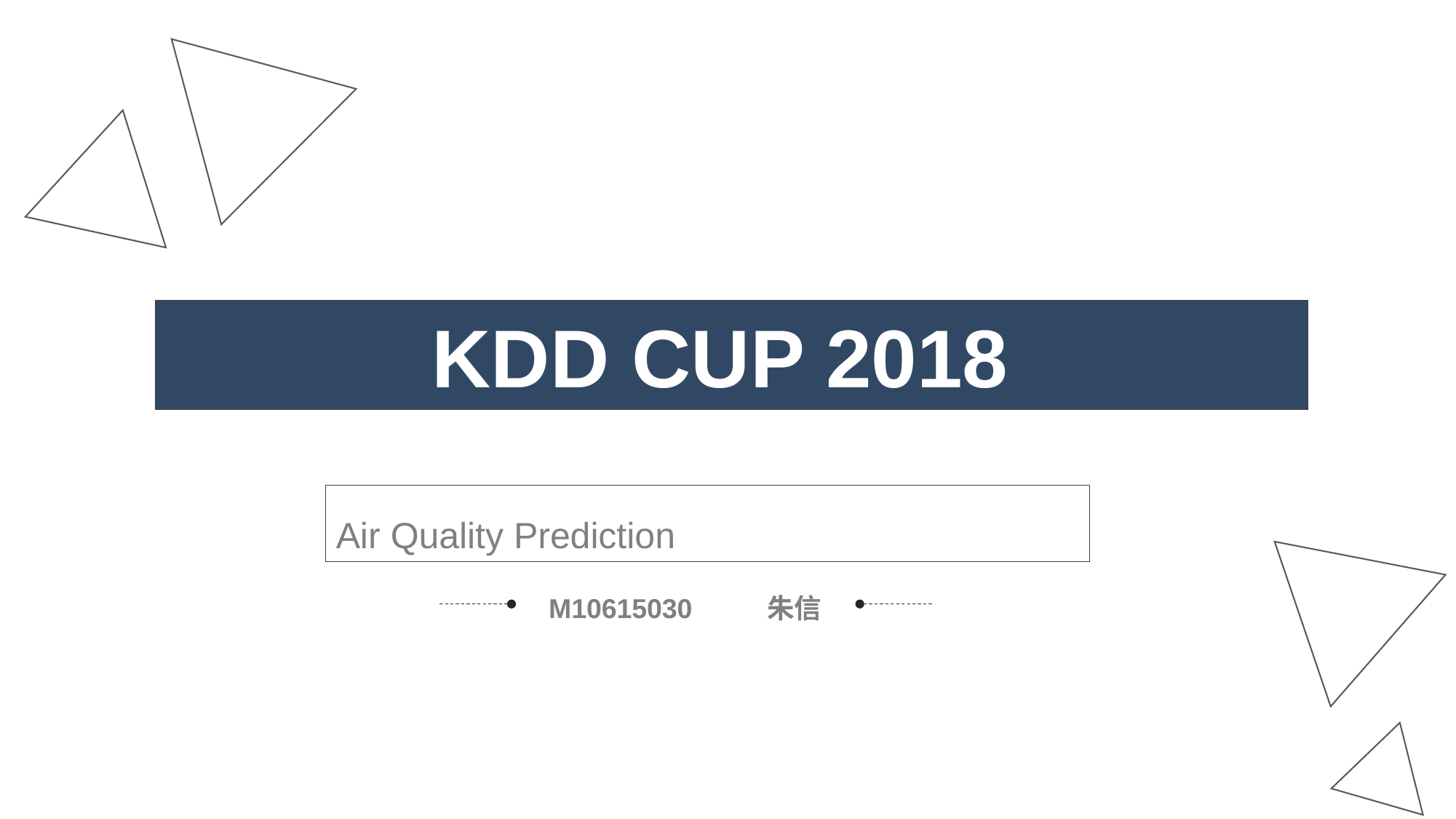

KDD CUP 2018
Air Quality Prediction

M10615030	朱信